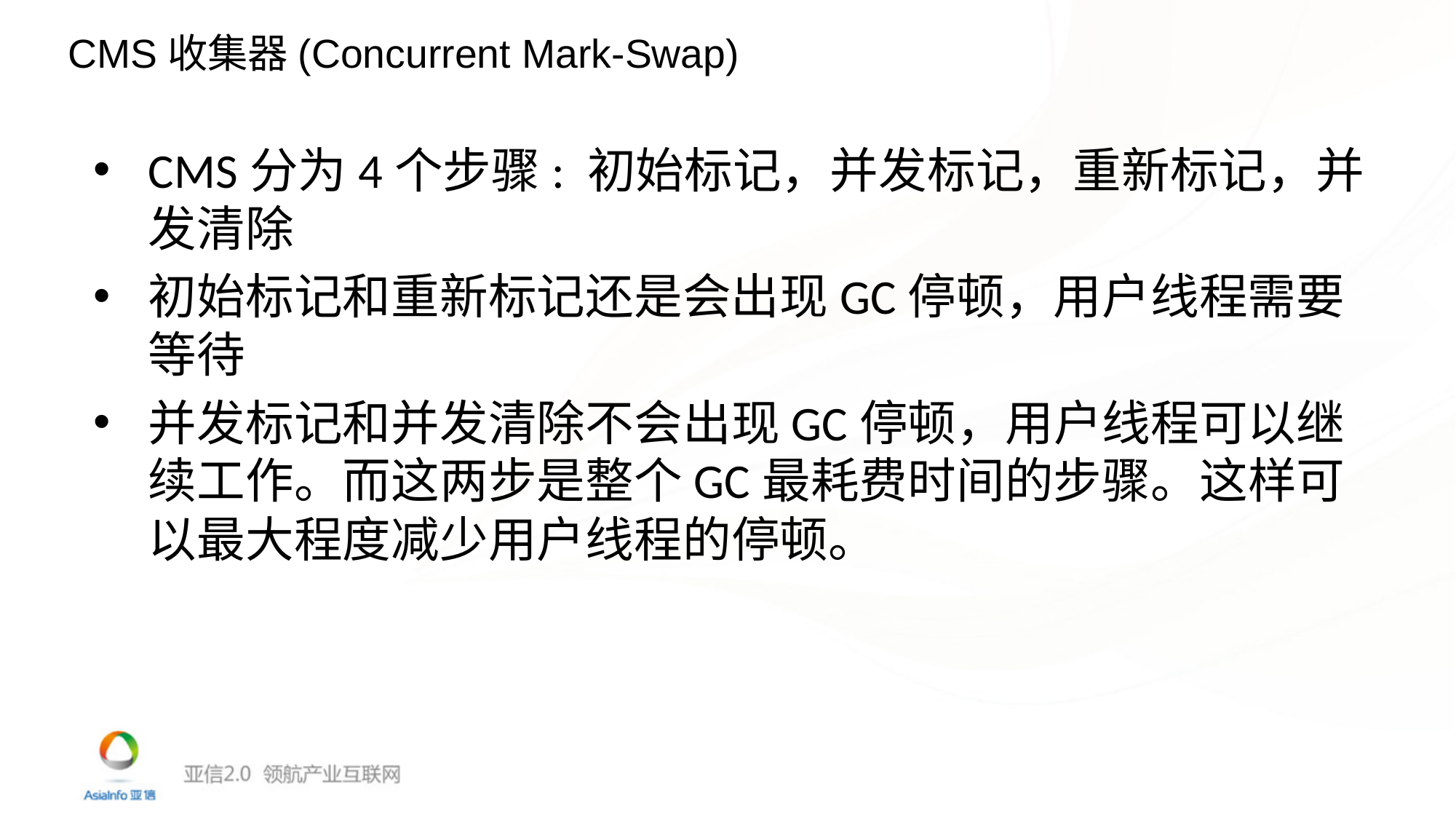

# CMS收集器(Concurrent Mark-Swap)
CMS分为4个步骤: 初始标记，并发标记，重新标记，并发清除
初始标记和重新标记还是会出现GC停顿，用户线程需要等待
并发标记和并发清除不会出现GC停顿，用户线程可以继续工作。而这两步是整个GC最耗费时间的步骤。这样可以最大程度减少用户线程的停顿。